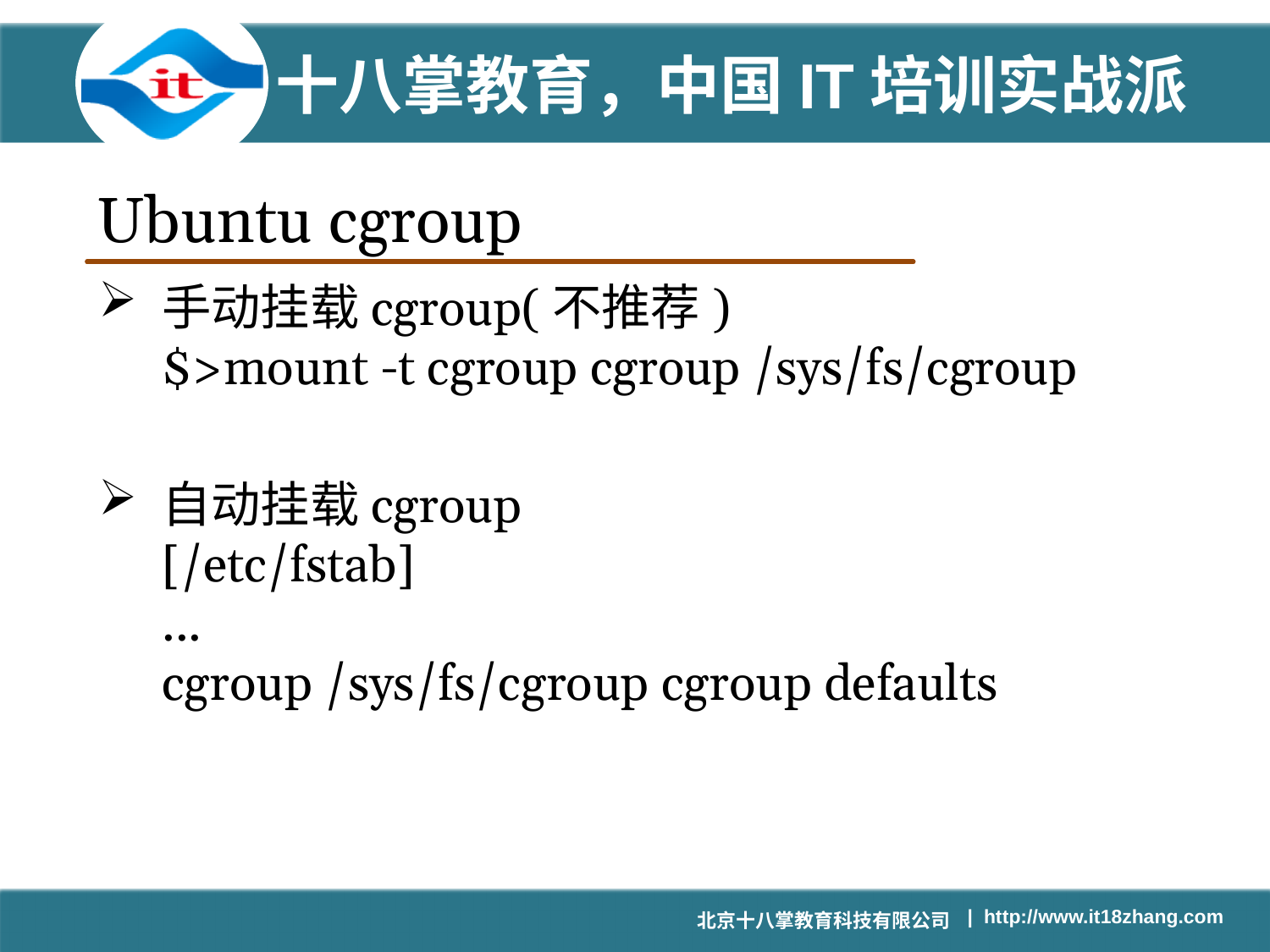

# Ubuntu cgroup
手动挂载cgroup(不推荐)
$>mount -t cgroup cgroup /sys/fs/cgroup

自动挂载cgroup
[/etc/fstab]
...
cgroup /sys/fs/cgroup cgroup defaults